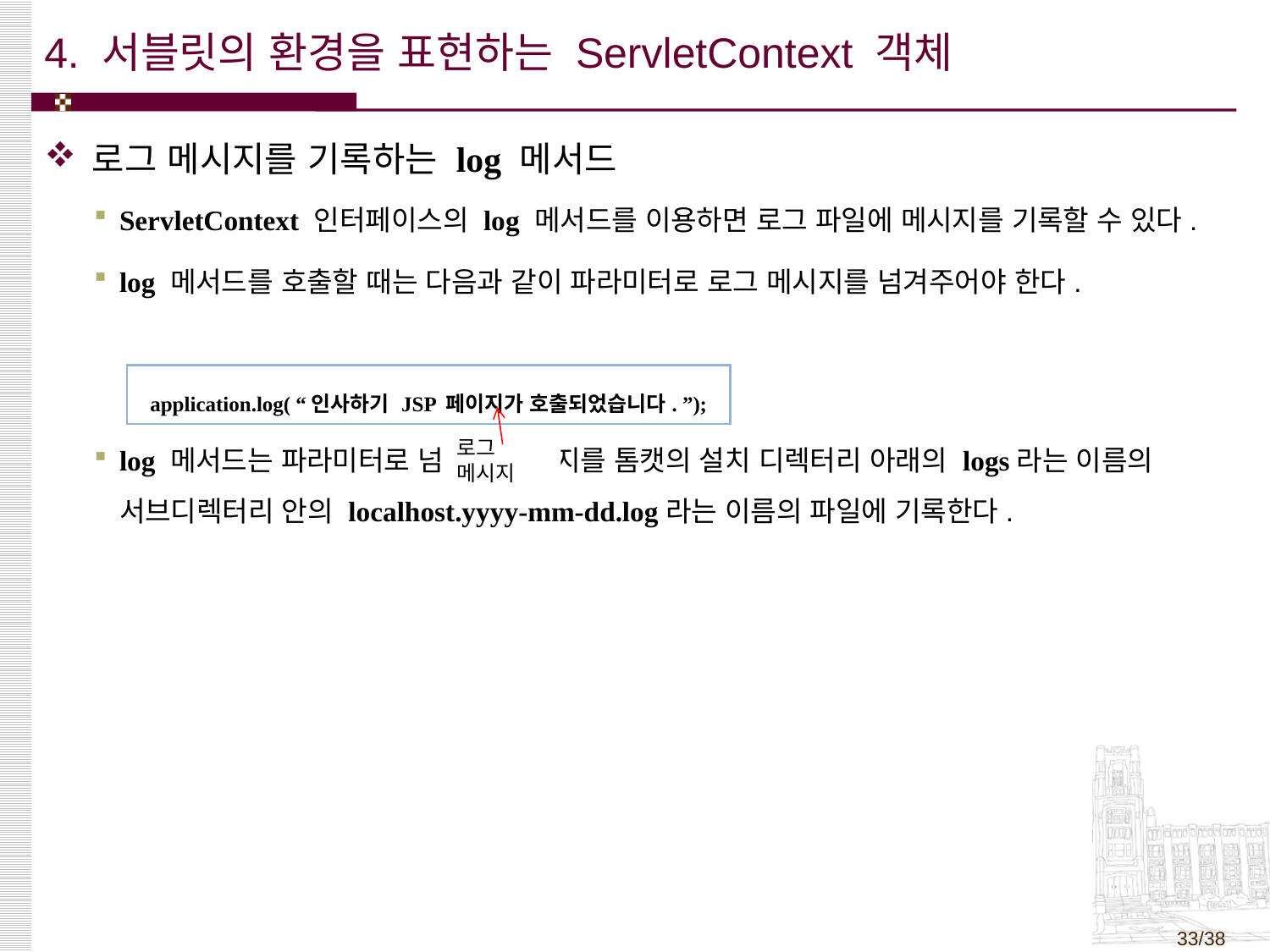

# 4. 서블릿의 환경을 표현하는 ServletContext 객체
로그 메시지를 기록하는 log 메서드
ServletContext 인터페이스의 log 메서드를 이용하면 로그 파일에 메시지를 기록할 수 있다.
log 메서드를 호출할 때는 다음과 같이 파라미터로 로그 메시지를 넘겨주어야 한다.

log 메서드는 파라미터로 넘겨준 메시지를 톰캣의 설치 디렉터리 아래의 logs라는 이름의 서브디렉터리 안의 localhost.yyyy-mm-dd.log라는 이름의 파일에 기록한다.

| application.log( “인사하기 JSP 페이지가 호출되었습니다. ”); |
| --- |
로그 메시지